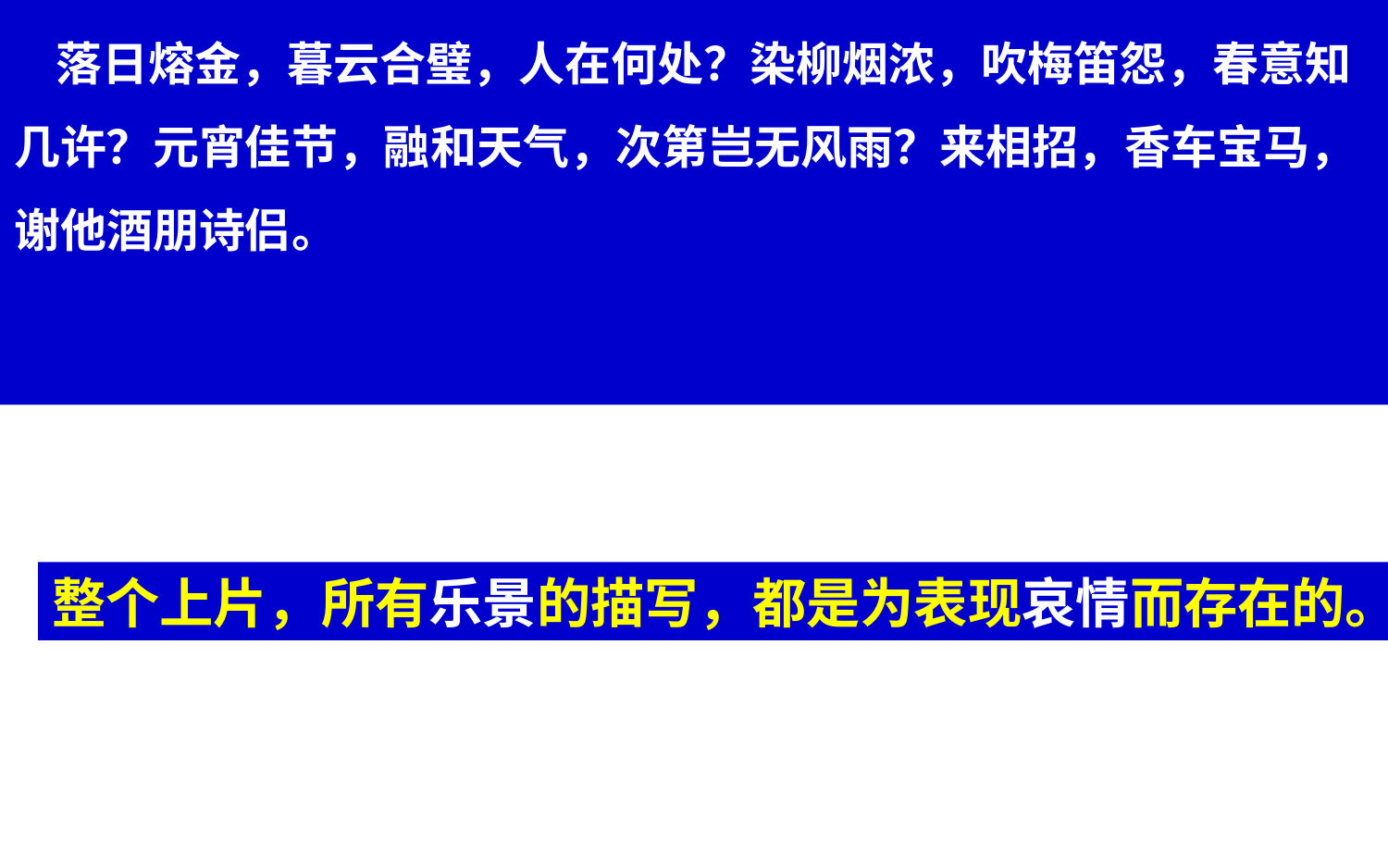

落日熔金，暮云合璧，人在何处？染柳烟浓，吹梅笛怨，春意知几许？元宵佳节，融和天气，次第岂无风雨？来相招，香车宝马，谢他酒朋诗侣。
整个上片，所有乐景的描写，都是为表现哀情而存在的。